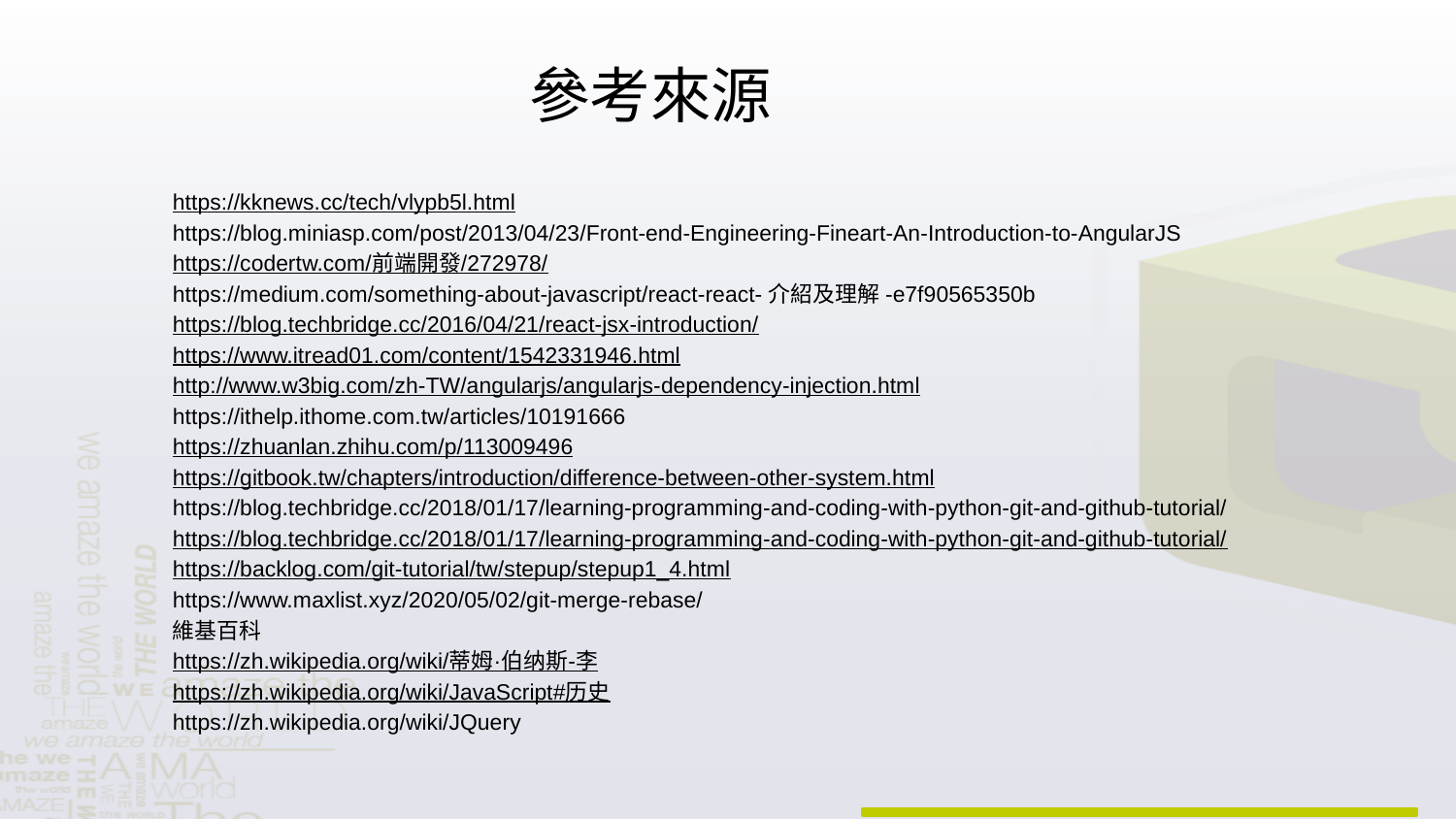

參考來源
https://kknews.cc/tech/vlypb5l.html
https://blog.miniasp.com/post/2013/04/23/Front-end-Engineering-Fineart-An-Introduction-to-AngularJS
https://codertw.com/前端開發/272978/
https://medium.com/something-about-javascript/react-react-介紹及理解-e7f90565350b
https://blog.techbridge.cc/2016/04/21/react-jsx-introduction/
https://www.itread01.com/content/1542331946.html
http://www.w3big.com/zh-TW/angularjs/angularjs-dependency-injection.html
https://ithelp.ithome.com.tw/articles/10191666
https://zhuanlan.zhihu.com/p/113009496
https://gitbook.tw/chapters/introduction/difference-between-other-system.html
https://blog.techbridge.cc/2018/01/17/learning-programming-and-coding-with-python-git-and-github-tutorial/
https://blog.techbridge.cc/2018/01/17/learning-programming-and-coding-with-python-git-and-github-tutorial/
https://backlog.com/git-tutorial/tw/stepup/stepup1_4.html
https://www.maxlist.xyz/2020/05/02/git-merge-rebase/
維基百科
https://zh.wikipedia.org/wiki/蒂姆·伯纳斯-李
https://zh.wikipedia.org/wiki/JavaScript#历史
https://zh.wikipedia.org/wiki/JQuery